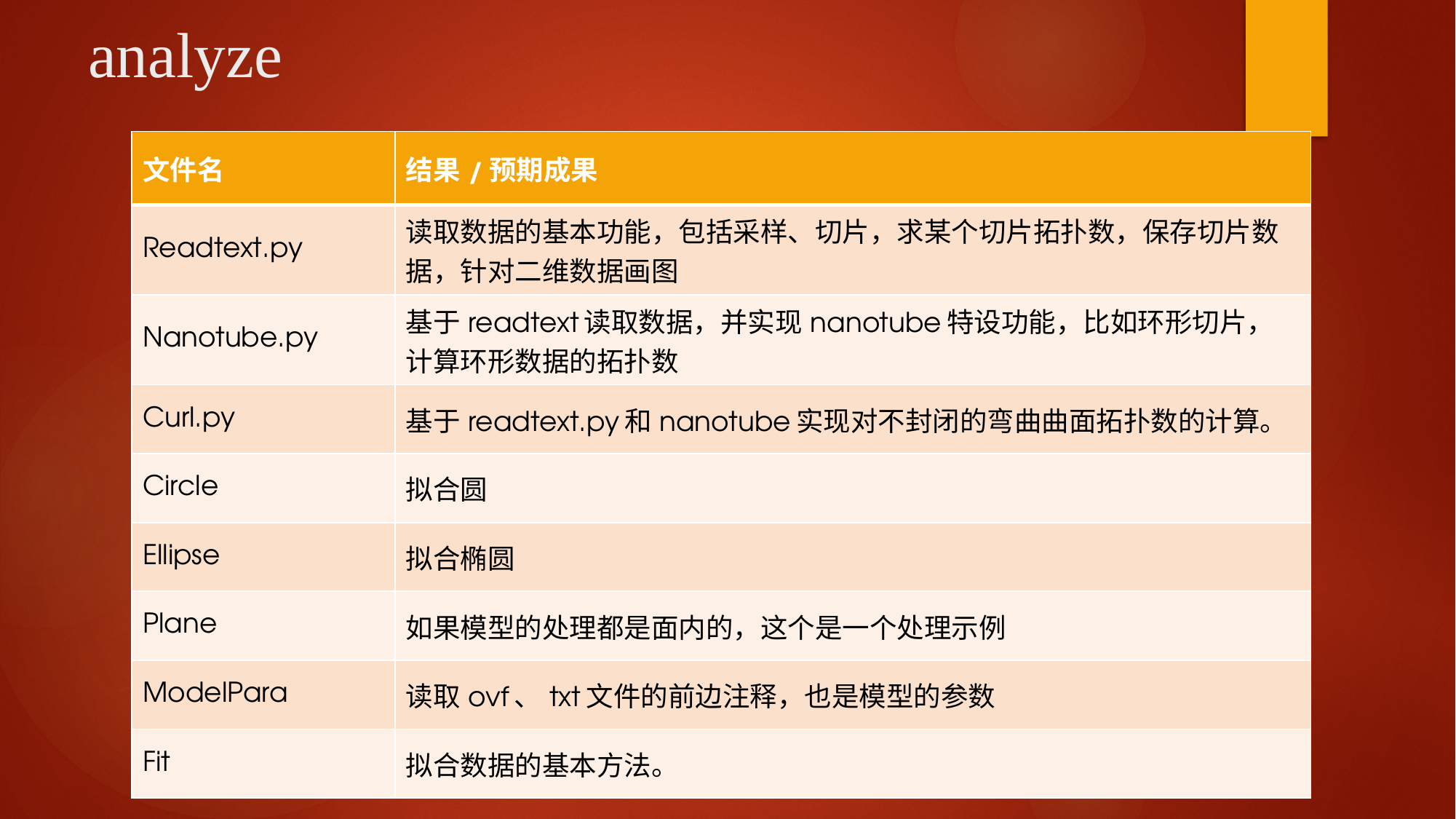

# analyze
| 文件名 | 结果/预期成果 |
| --- | --- |
| Readtext.py | 读取数据的基本功能，包括采样、切片，求某个切片拓扑数，保存切片数据，针对二维数据画图 |
| Nanotube.py | 基于readtext读取数据，并实现nanotube特设功能，比如环形切片，计算环形数据的拓扑数 |
| Curl.py | 基于readtext.py和nanotube实现对不封闭的弯曲曲面拓扑数的计算。 |
| Circle | 拟合圆 |
| Ellipse | 拟合椭圆 |
| Plane | 如果模型的处理都是面内的，这个是一个处理示例 |
| ModelPara | 读取ovf、txt文件的前边注释，也是模型的参数 |
| Fit | 拟合数据的基本方法。 |